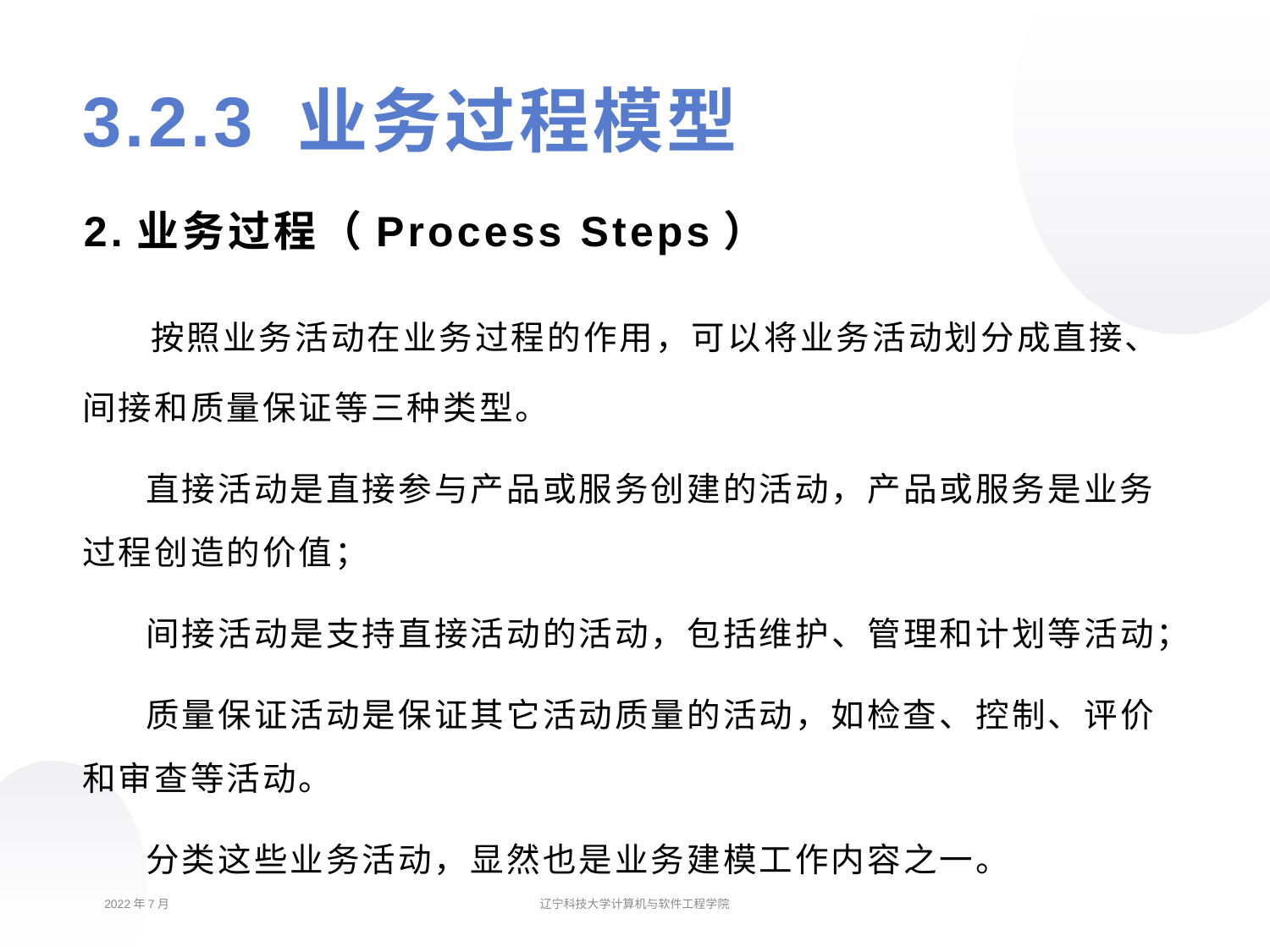

# 3.2.3 业务过程模型
2.业务过程（Process Steps）
      按照业务活动在业务过程的作用，可以将业务活动划分成直接、间接和质量保证等三种类型。
直接活动是直接参与产品或服务创建的活动，产品或服务是业务过程创造的价值；
间接活动是支持直接活动的活动，包括维护、管理和计划等活动；
质量保证活动是保证其它活动质量的活动，如检查、控制、评价和审查等活动。
分类这些业务活动，显然也是业务建模工作内容之一。

2022年7月
辽宁科技大学计算机与软件工程学院
56